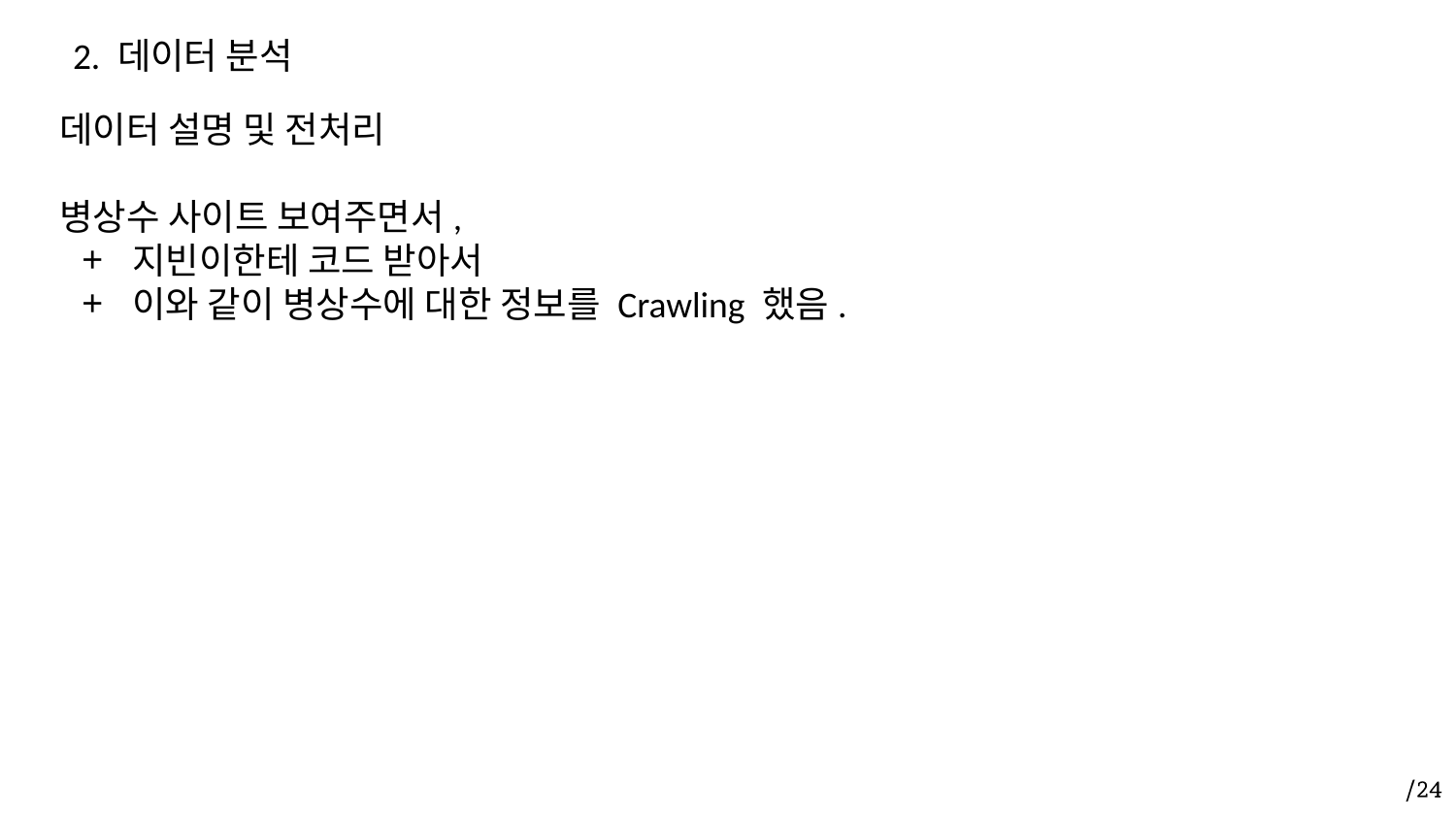

# 2. 데이터 분석
데이터 설명 및 전처리

병상수 사이트 보여주면서,
지빈이한테 코드 받아서
이와 같이 병상수에 대한 정보를 Crawling 했음.